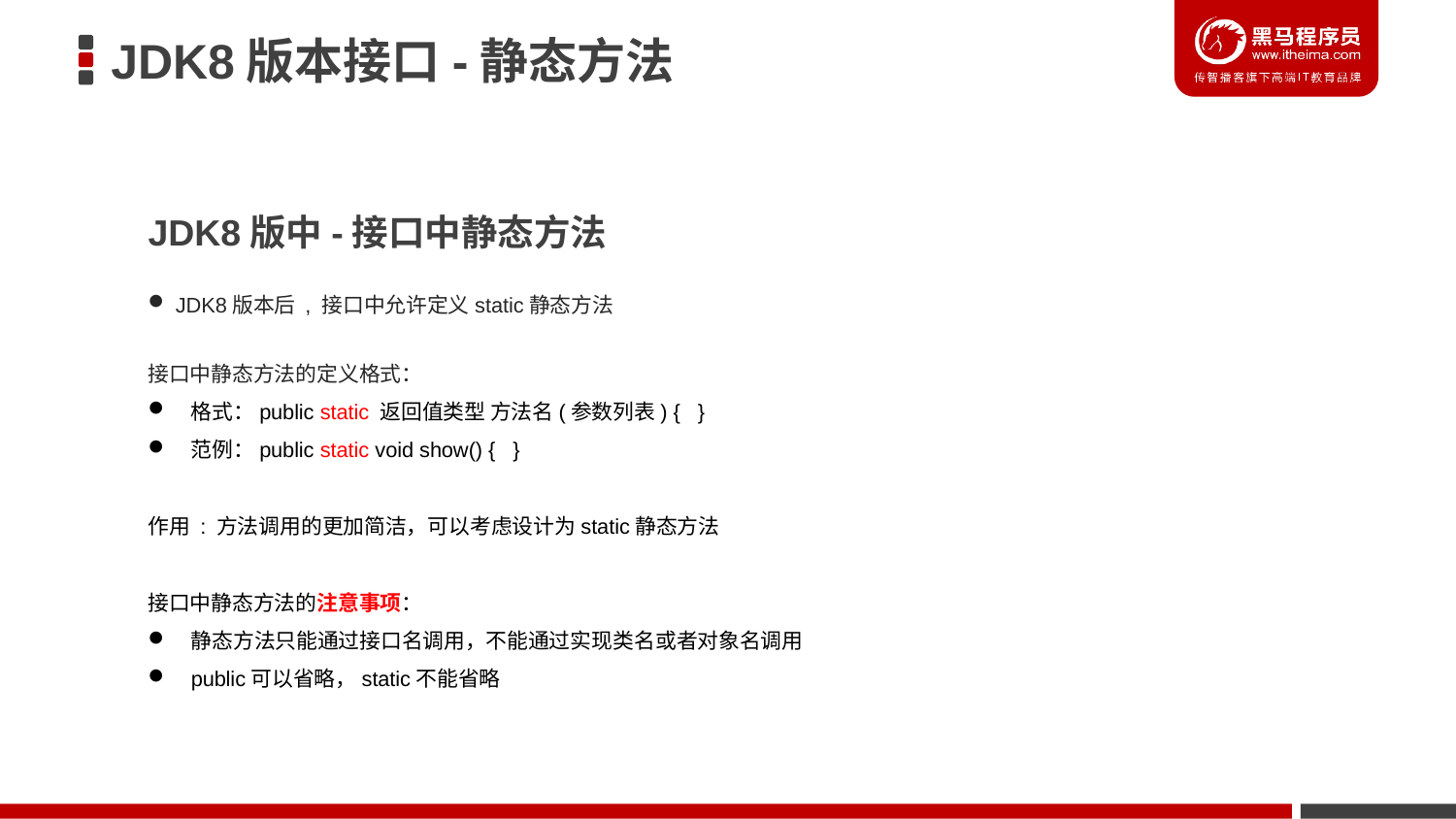

JDK8版本接口-静态方法
JDK8版中-接口中静态方法
JDK8版本后 , 接口中允许定义static静态方法
接口中静态方法的定义格式：
格式：public static 返回值类型 方法名(参数列表) {   }
范例：public static void show() {   }

作用 : 方法调用的更加简洁，可以考虑设计为static静态方法

接口中静态方法的注意事项：
静态方法只能通过接口名调用，不能通过实现类名或者对象名调用
public可以省略，static不能省略